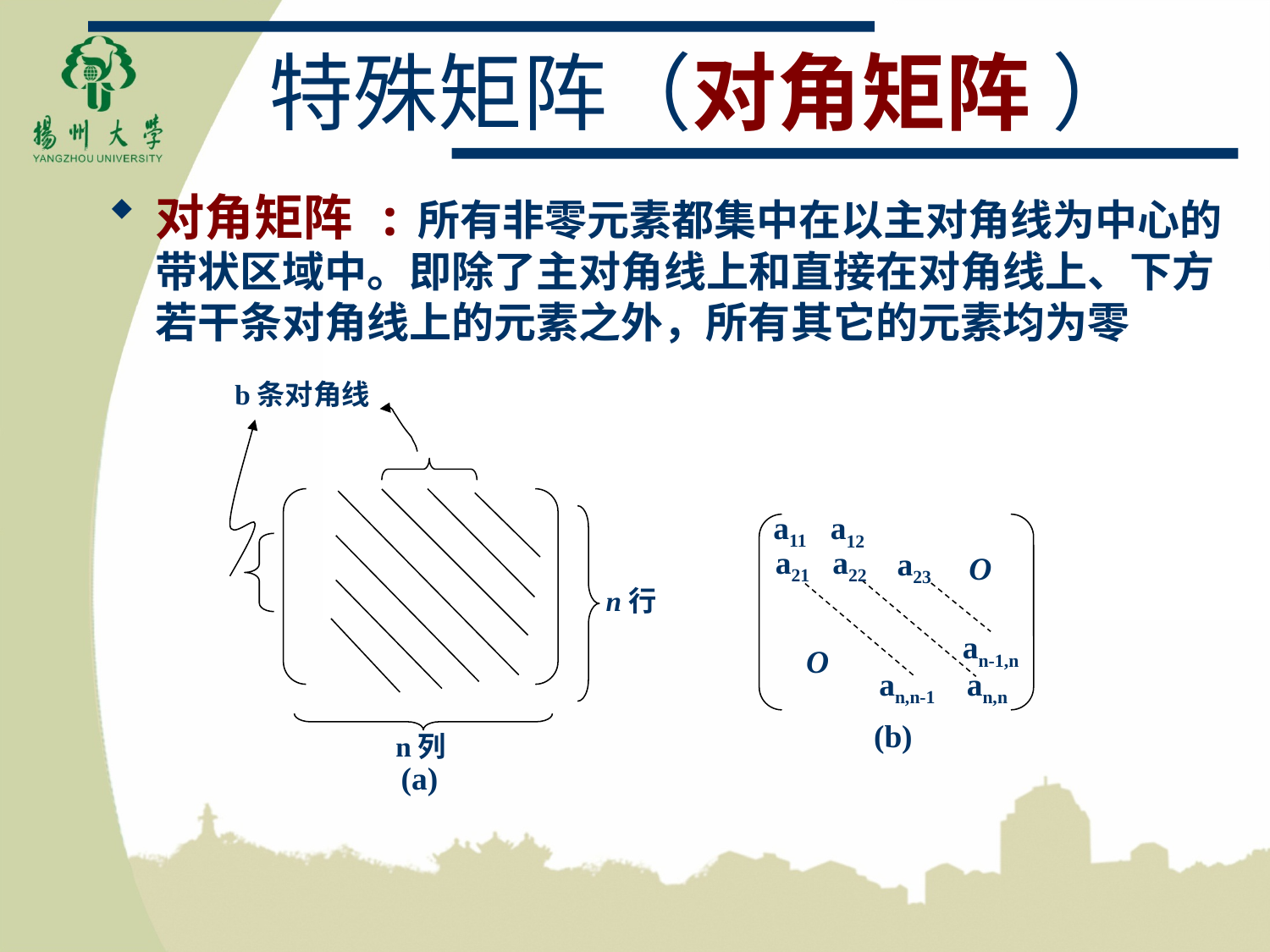

# 特殊矩阵（对角矩阵 ）
对角矩阵 :所有非零元素都集中在以主对角线为中心的带状区域中。即除了主对角线上和直接在对角线上、下方若干条对角线上的元素之外，所有其它的元素均为零
b条对角线

a11
a12

a21
a22
a23
O

an-1,n
O
an,n-1
an,n
(b)

n行

n列
(a)